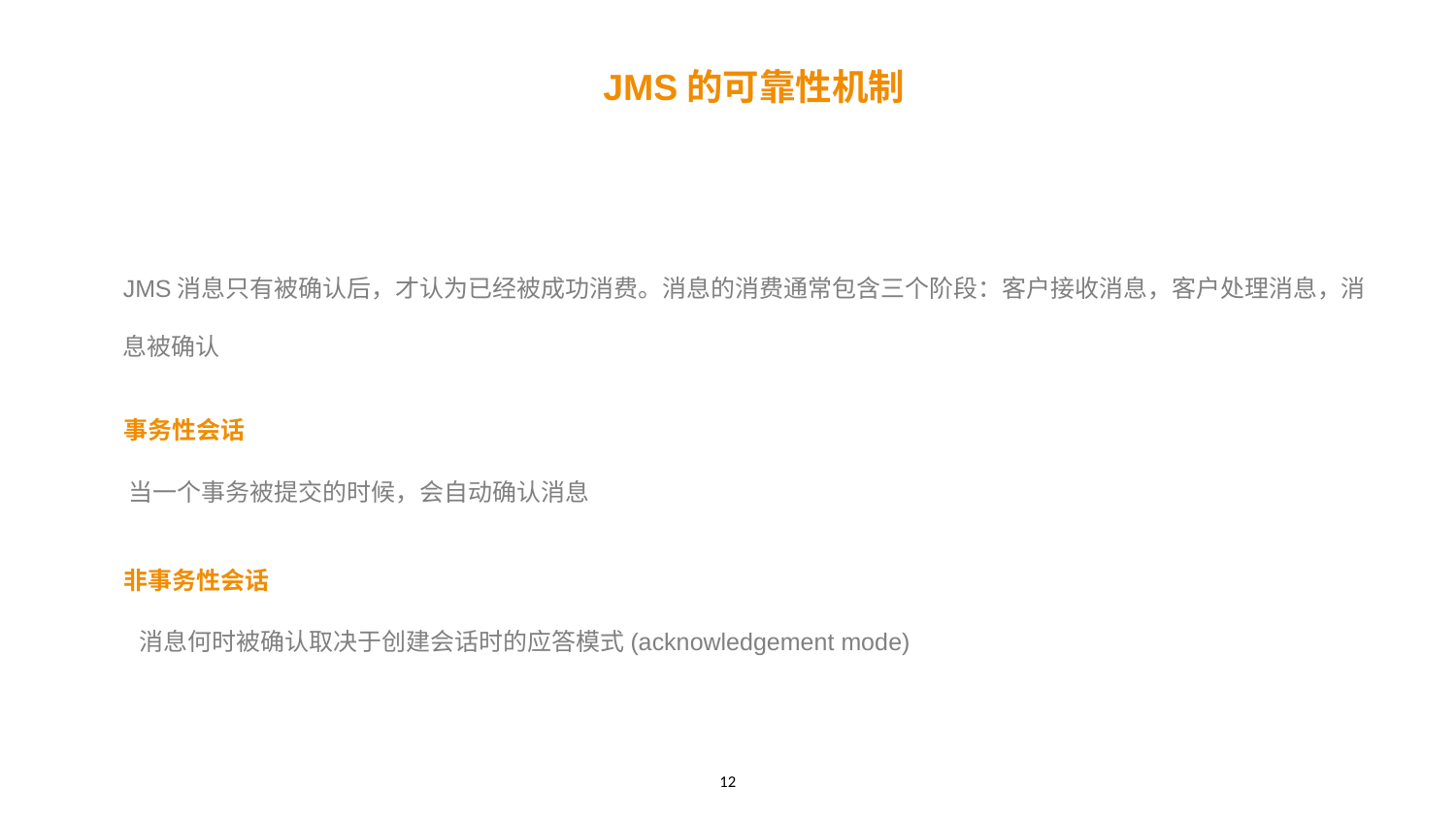

JMS的可靠性机制
JMS消息只有被确认后，才认为已经被成功消费。消息的消费通常包含三个阶段：客户接收消息，客户处理消息，消息被确认
事务性会话
当一个事务被提交的时候，会自动确认消息
非事务性会话
消息何时被确认取决于创建会话时的应答模式(acknowledgement mode)